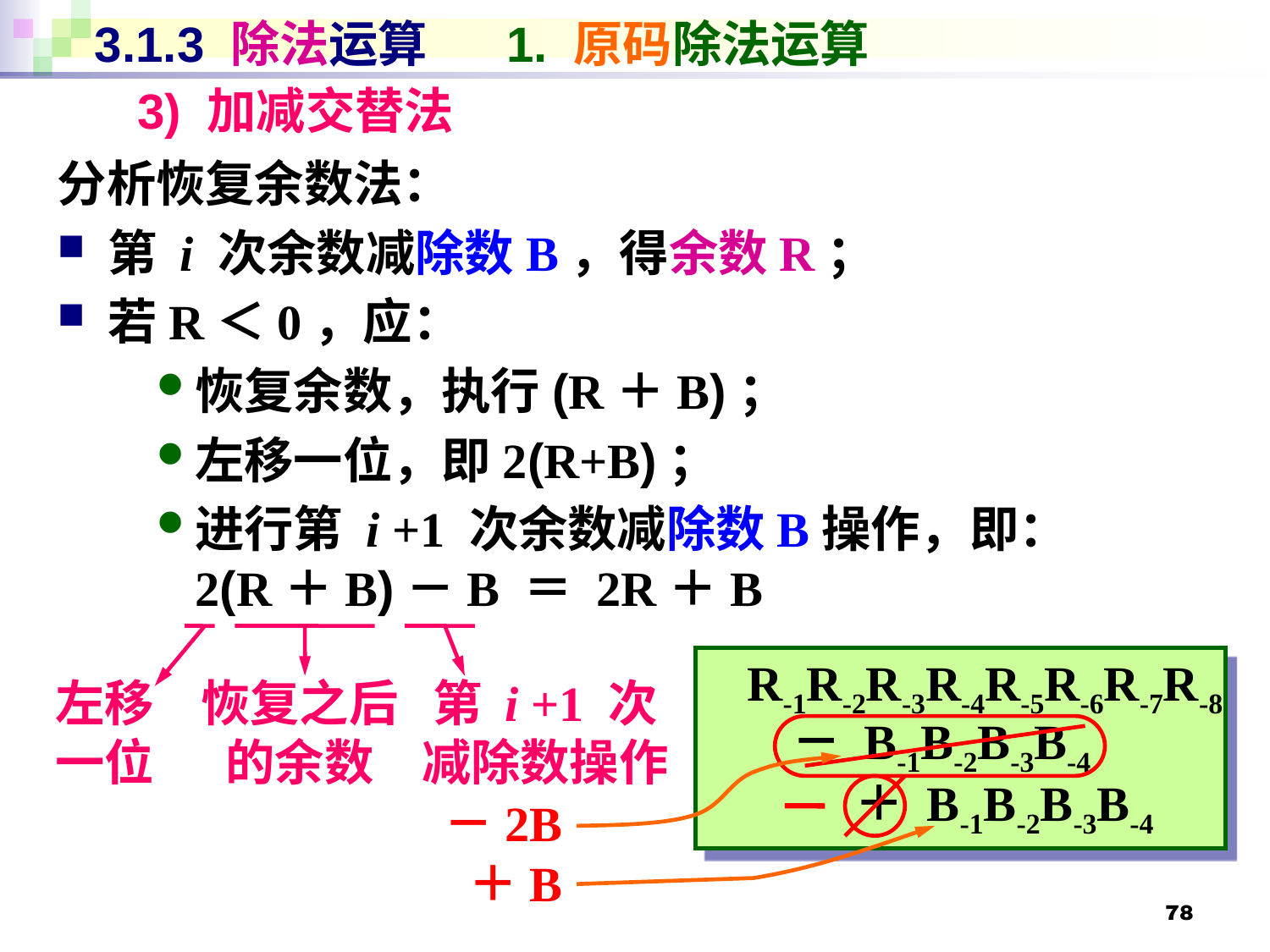

# 3.1.3 除法运算      1. 原码除法运算
3) 加减交替法
分析恢复余数法：
第 i 次余数减除数B，得余数R；
若R＜0，应：
恢复余数，执行(R＋B)；
左移一位，即2(R+B)；
进行第 i +1 次余数减除数B操作，即：
2(R＋B)－B ＝ 2R＋B

R-1R-2R-3R-4R-5R-6R-7R-8

－ B-1B-2B-3B-4
＋ B-1B-2B-3B-4
左移一位
恢复之后的余数
第 i +1 次
减除数操作

－2B

＋B
78